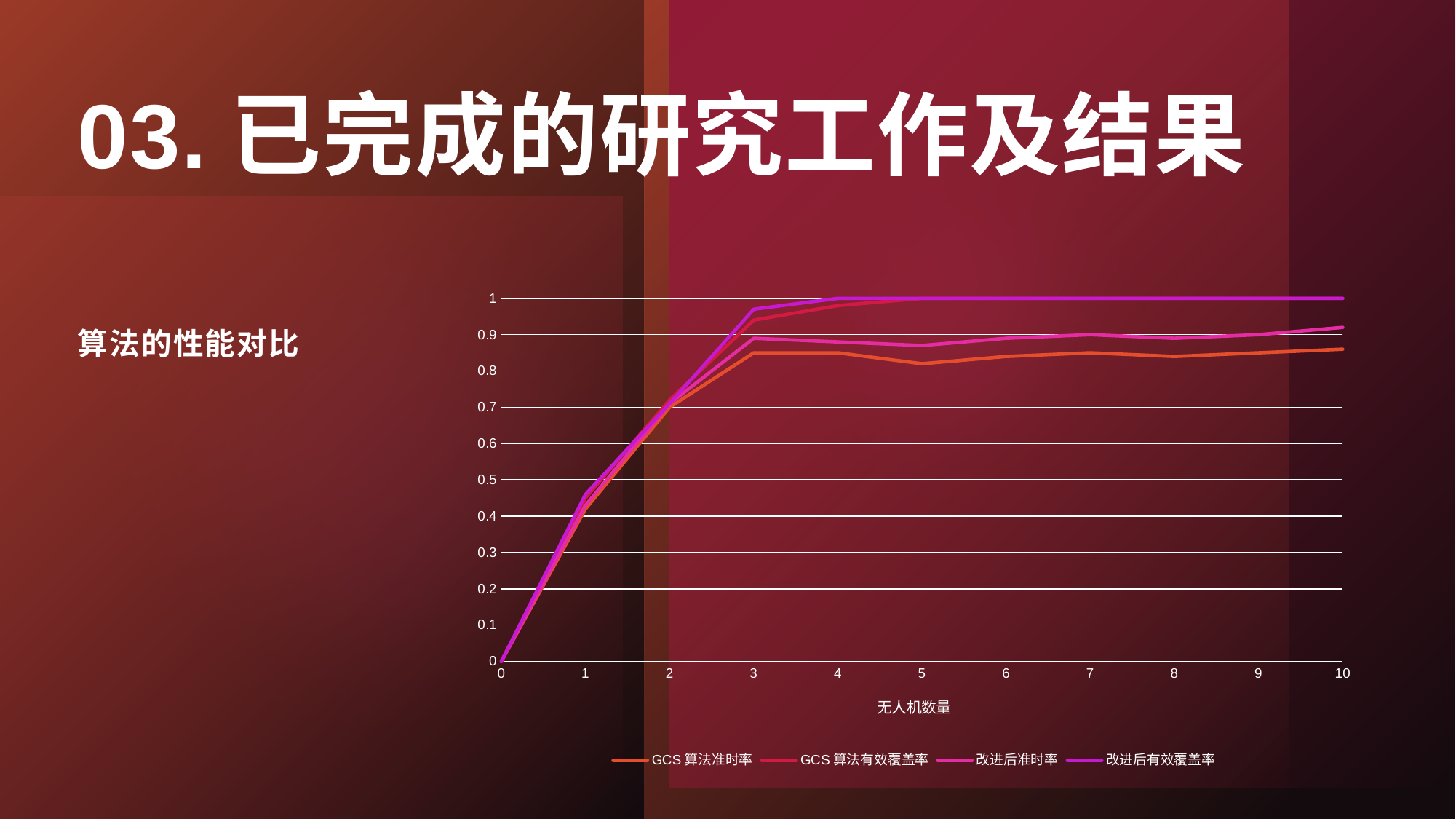

# 03.已完成的研究工作及结果

### Chart

| Category |  |  |  |  |
|---|---|---|---|---|
| 0 | 0.0 | 0.0 | 0.0 | 0.0 |
| 1 | 0.42 | 0.45 | 0.43 | 0.46 |
| 2 | 0.7 | 0.72 | 0.71 | 0.71 |
| 3 | 0.85 | 0.94 | 0.89 | 0.97 |
| 4 | 0.85 | 0.98 | 0.88 | 1.0 |
| 5 | 0.82 | 1.0 | 0.87 | 1.0 |
| 6 | 0.84 | 1.0 | 0.89 | 1.0 |
| 7 | 0.85 | 1.0 | 0.9 | 1.0 |
| 8 | 0.84 | 1.0 | 0.89 | 1.0 |
| 9 | 0.85 | 1.0 | 0.9 | 1.0 |
| 10 | 0.86 | 1.0 | 0.92 | 1.0 |
算法的性能对比